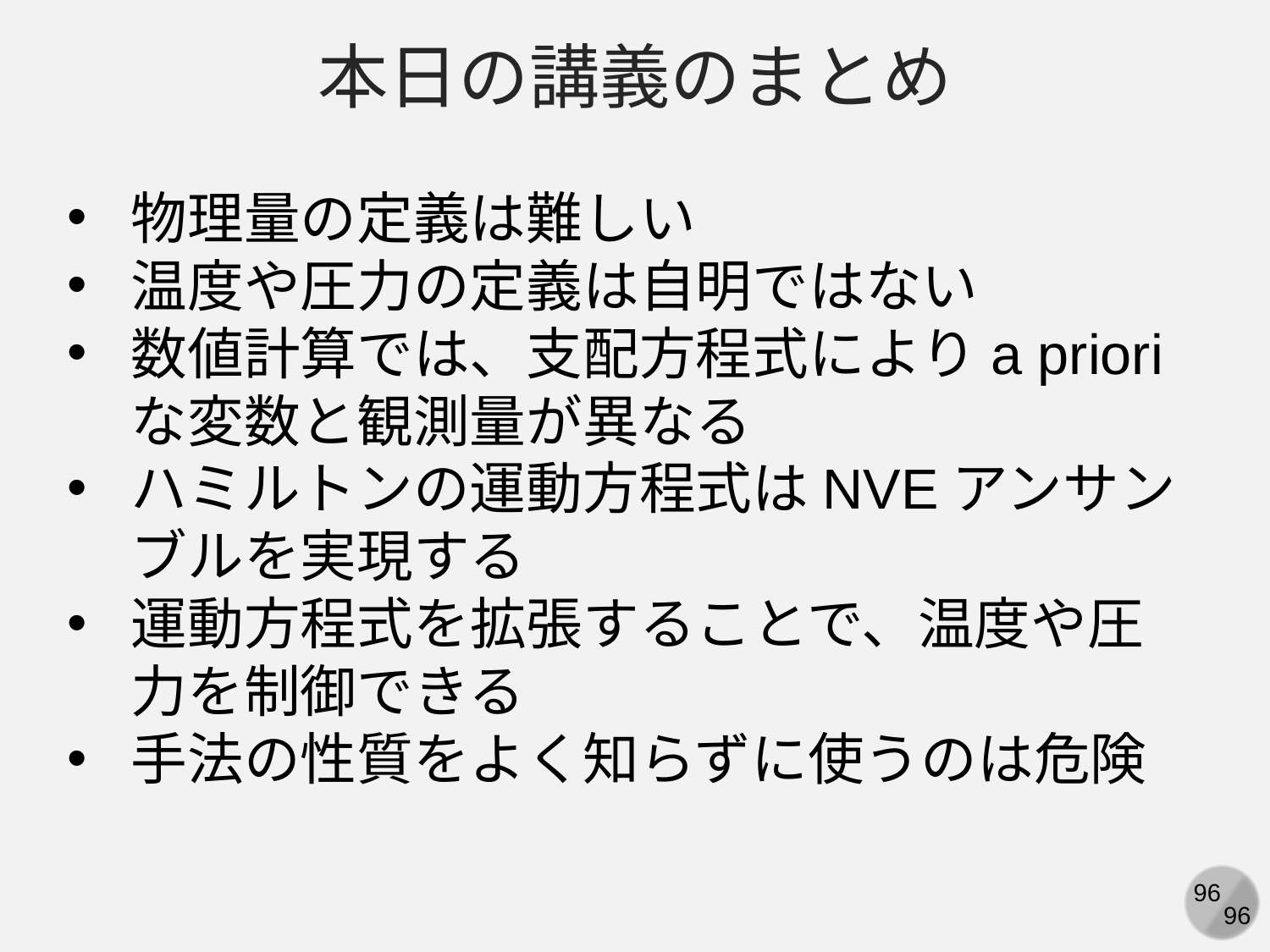

本日の講義のまとめ
物理量の定義は難しい
温度や圧力の定義は自明ではない
数値計算では、支配方程式によりa prioriな変数と観測量が異なる
ハミルトンの運動方程式はNVEアンサンブルを実現する
運動方程式を拡張することで、温度や圧力を制御できる
手法の性質をよく知らずに使うのは危険